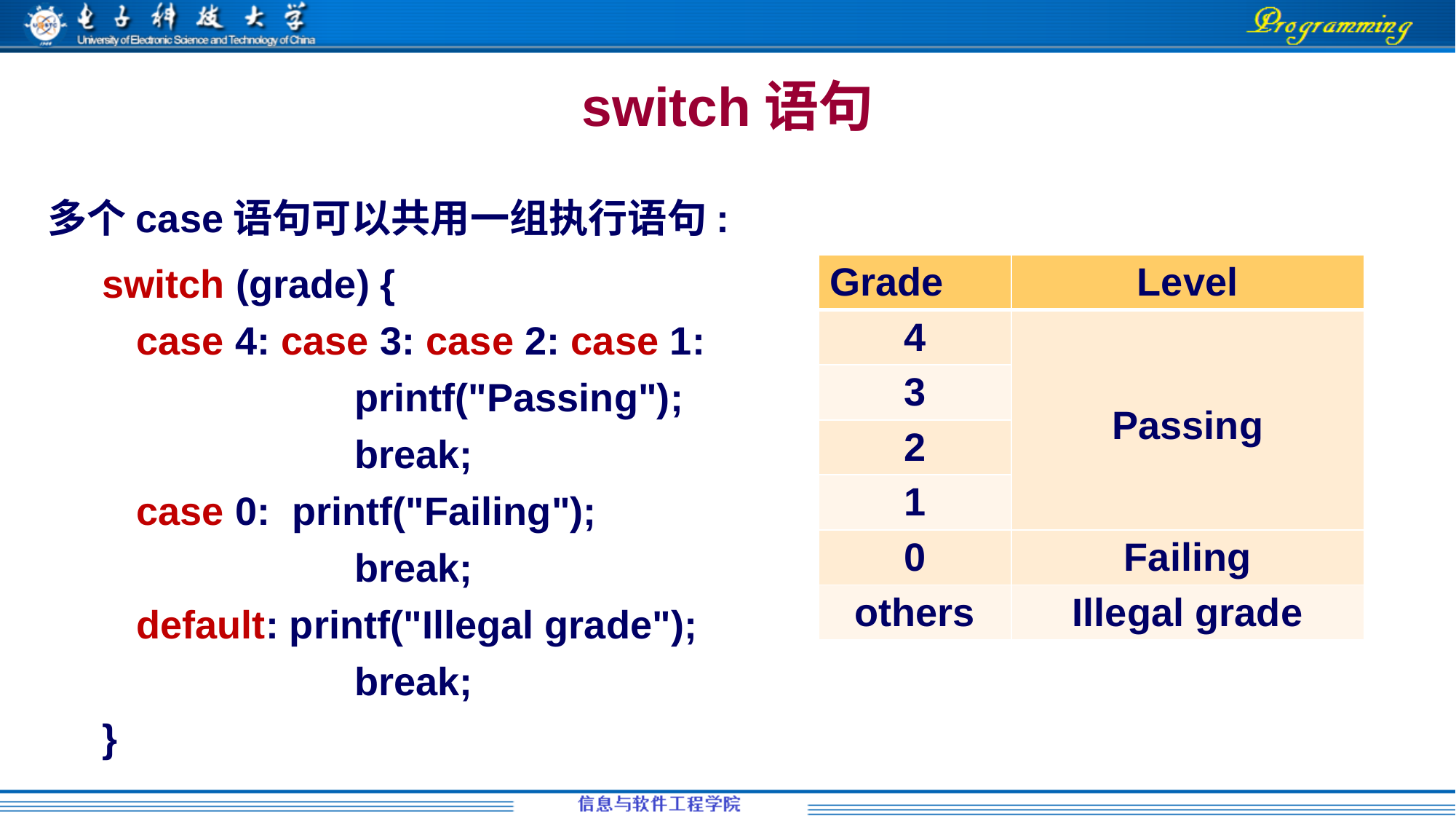

# switch语句
多个case语句可以共用一组执行语句:
switch (grade) {
	case 4: case 3: case 2: case 1:
			printf("Passing");
			break;
	case 0:  printf("Failing");
			break;
	default: printf("Illegal grade");
			break;
}

| Grade | Level |
| --- | --- |
| 4 | Passing |
| 3 |  |
| 2 |  |
| 1 |  |
| 0 | Failing |
| others | Illegal grade |